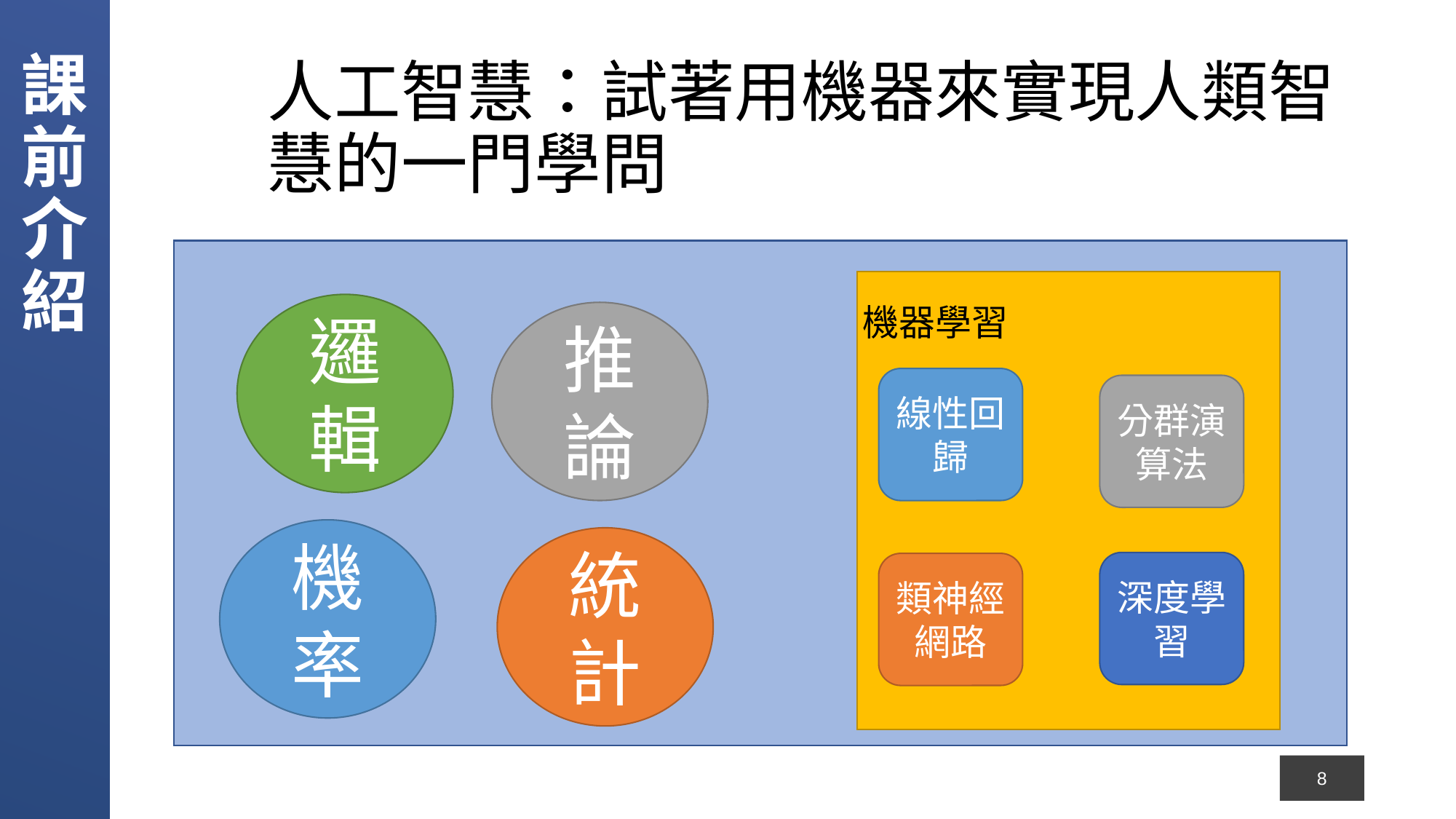

# 課前介紹
人工智慧：試著用機器來實現人類智慧的一門學問

邏輯
機器學習
推論
線性回歸
分群演算法
機率
統計
深度學習
類神經網路
8